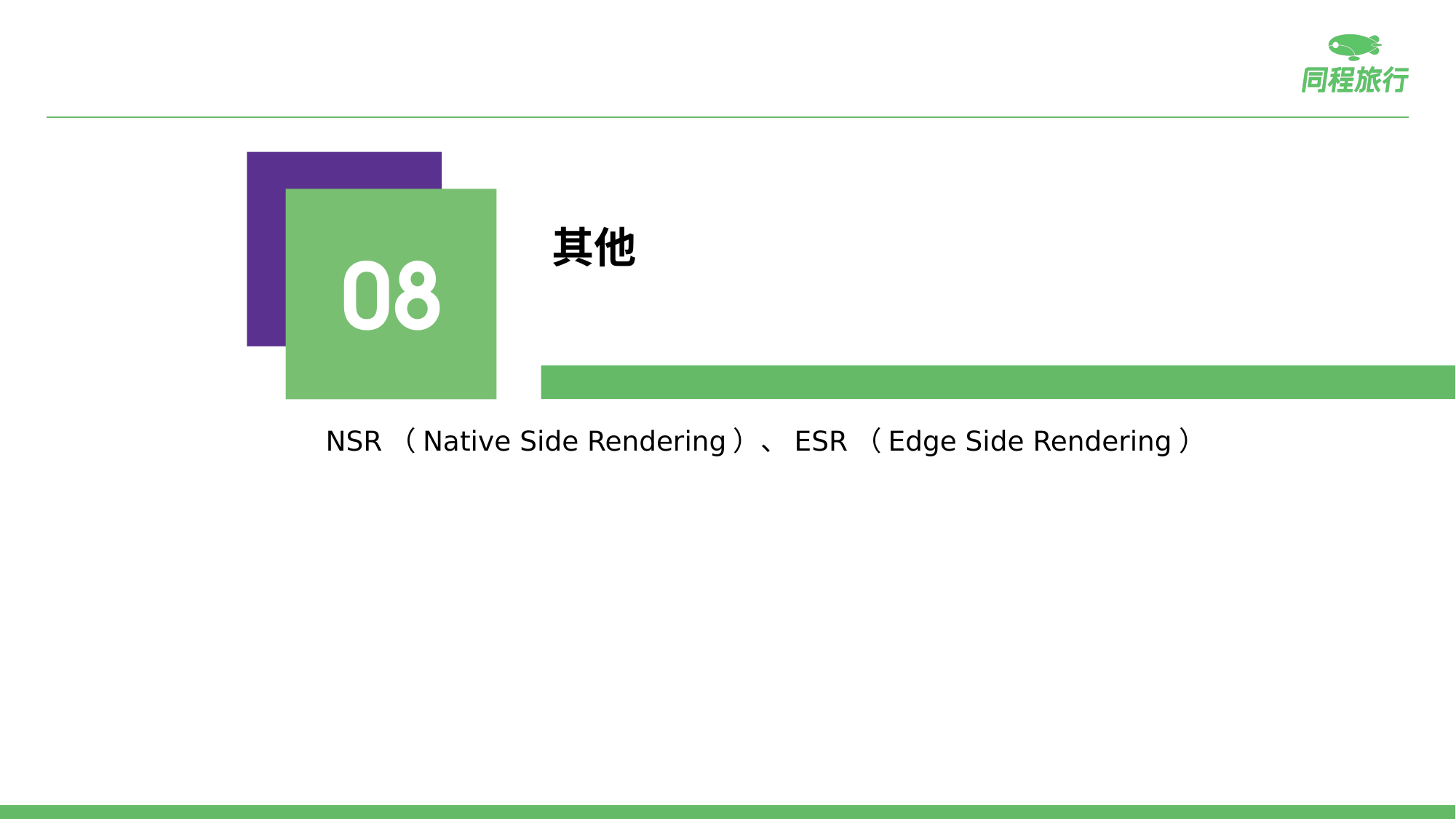

其他
08

NSR（Native Side Rendering）、ESR（Edge Side Rendering）